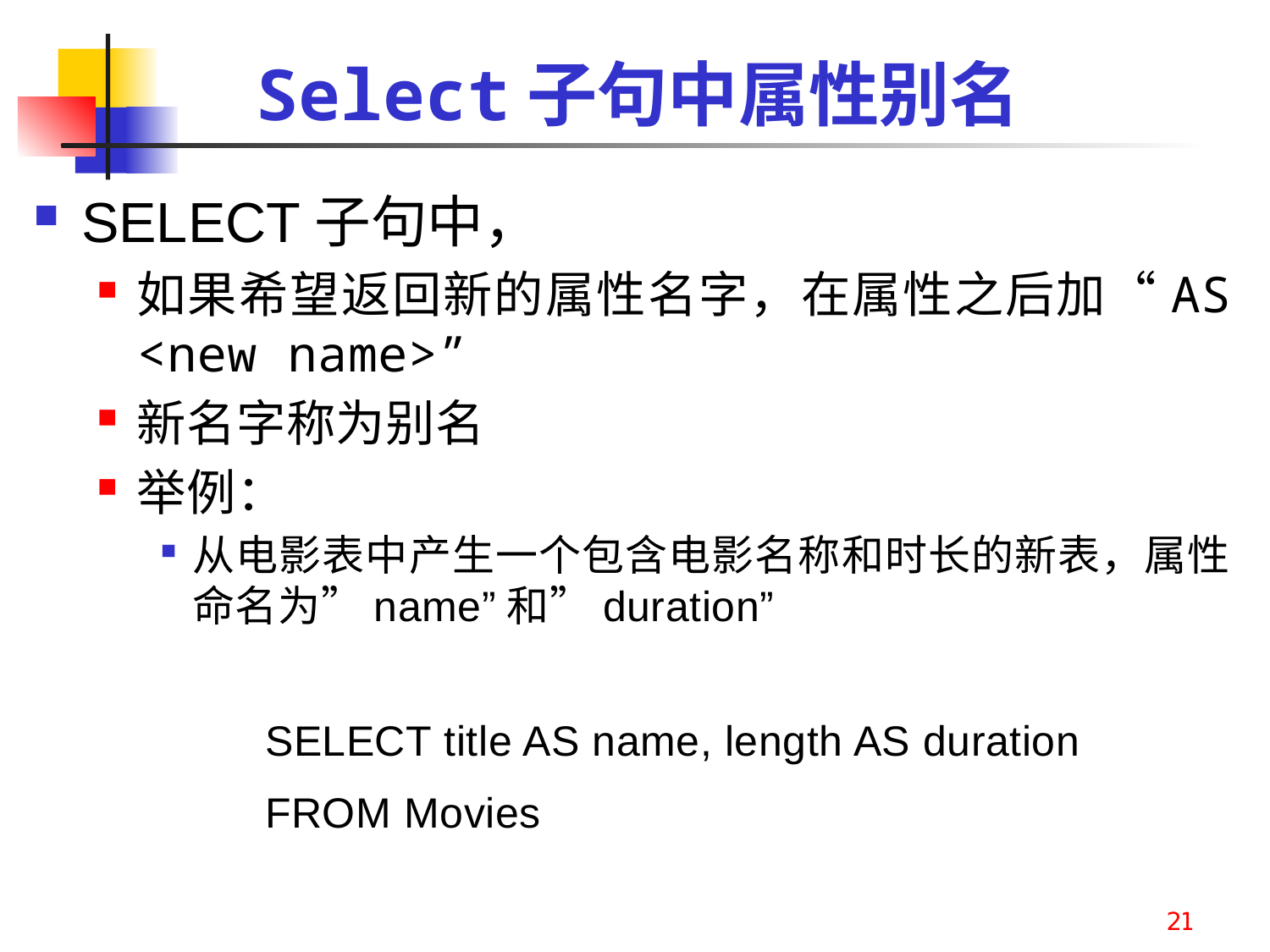

# Select子句中属性别名
SELECT子句中，
如果希望返回新的属性名字，在属性之后加“AS <new name>”
新名字称为别名
举例：
从电影表中产生一个包含电影名称和时长的新表，属性命名为”name”和”duration”

SELECT title AS name, length AS duration
FROM Movies
21